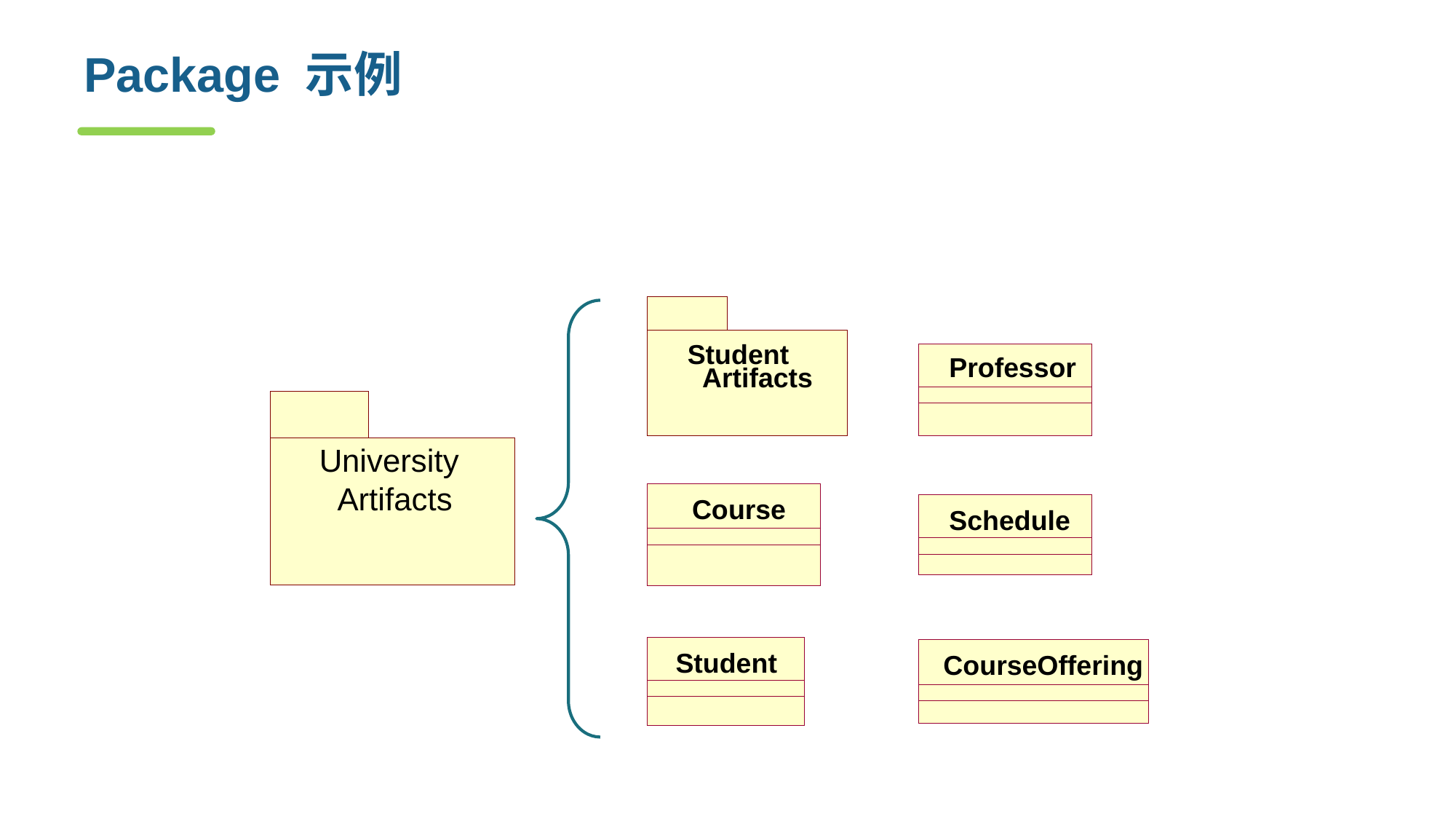

# Package 示例
The package, University Artifacts, contains one package and five classes.

Student
Artifacts

Professor

University
Artifacts

Course

Schedule

Student

CourseOffering

57